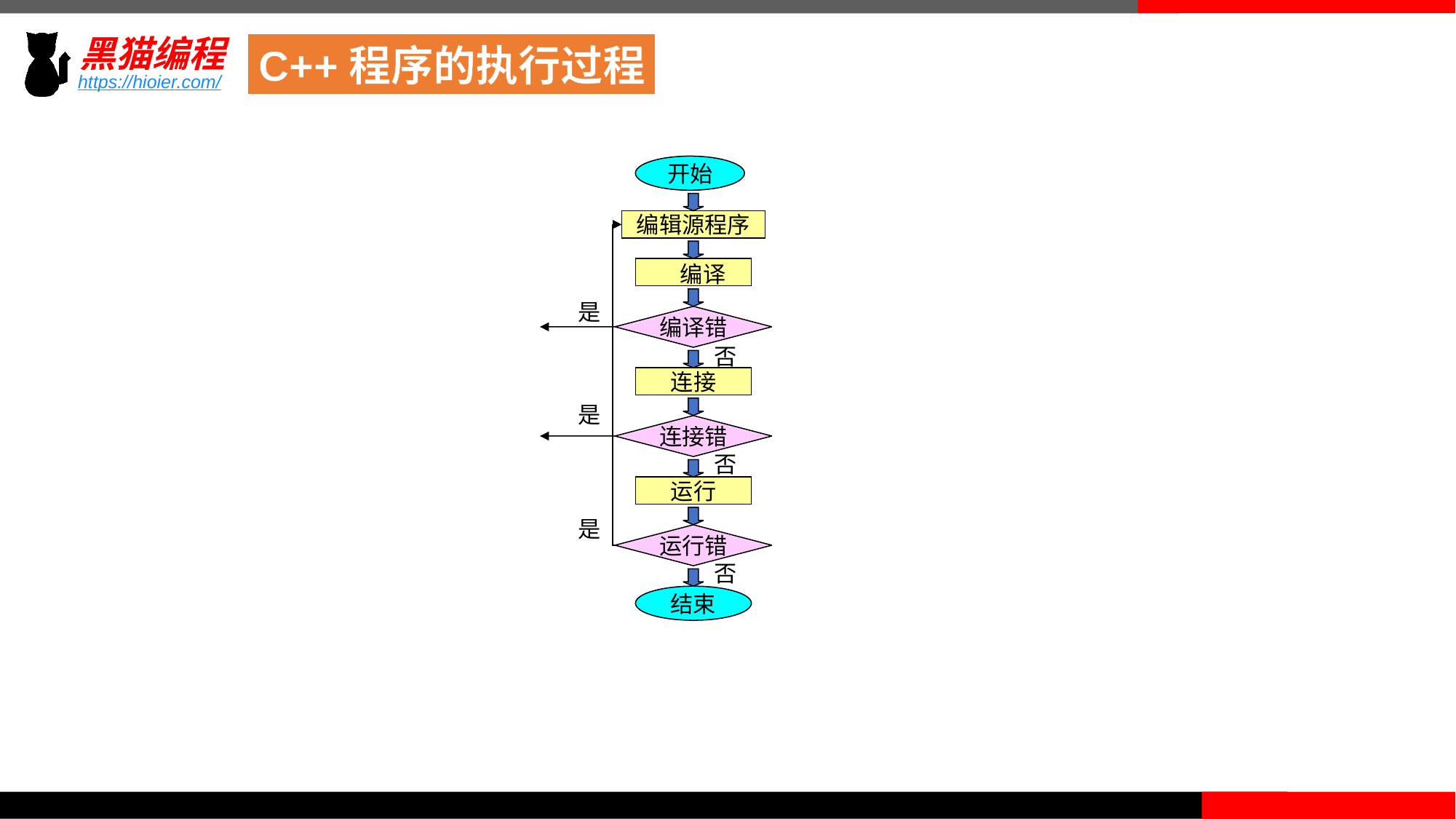

C++程序的执行过程
开始

编辑源程序

  编译

是
编译错

否

连接
是

连接错

否

运行

是
运行错
否

结束